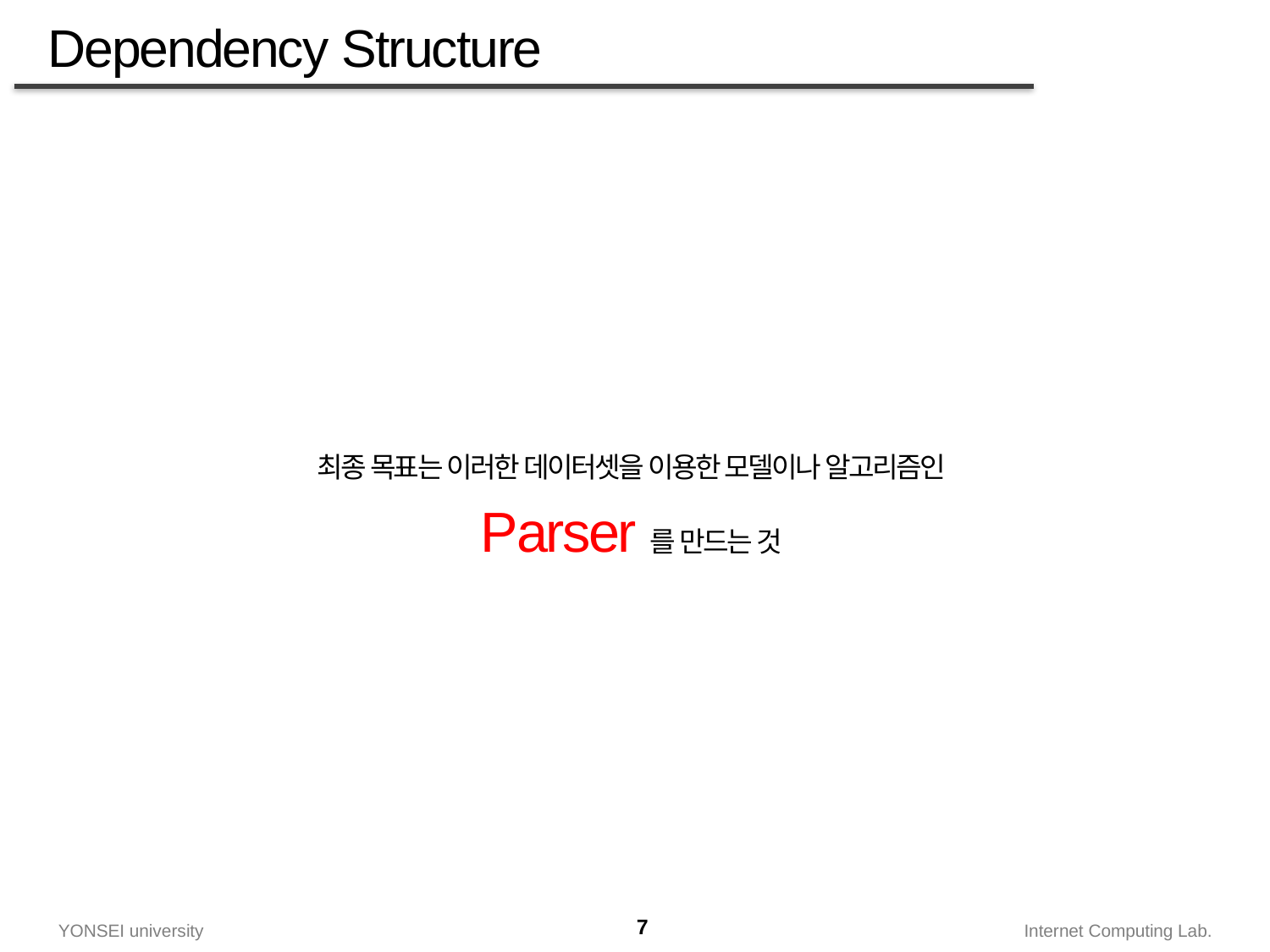

# Dependency Structure

최종 목표는 이러한 데이터셋을 이용한 모델이나 알고리즘인
Parser를 만드는 것
7